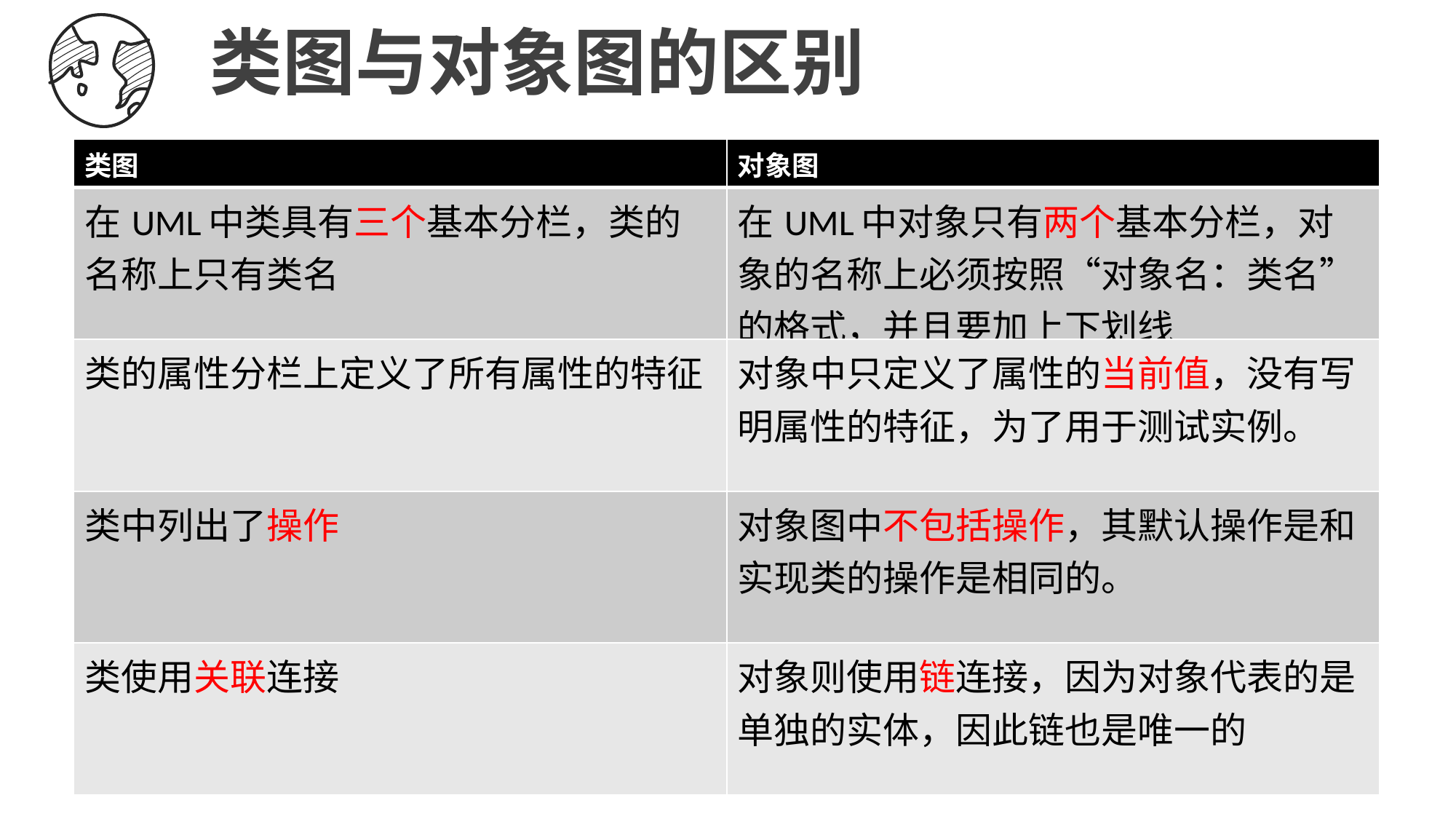

类图与对象图的区别

| 类图 | 对象图 |
| --- | --- |
| 在UML中类具有三个基本分栏，类的名称上只有类名 | 在UML中对象只有两个基本分栏，对象的名称上必须按照“对象名：类名”的格式，并且要加上下划线 |
| 类的属性分栏上定义了所有属性的特征 | 对象中只定义了属性的当前值，没有写明属性的特征，为了用于测试实例。 |
| 类中列出了操作 | 对象图中不包括操作，其默认操作是和实现类的操作是相同的。 |
| 类使用关联连接 | 对象则使用链连接，因为对象代表的是单独的实体，因此链也是唯一的 |